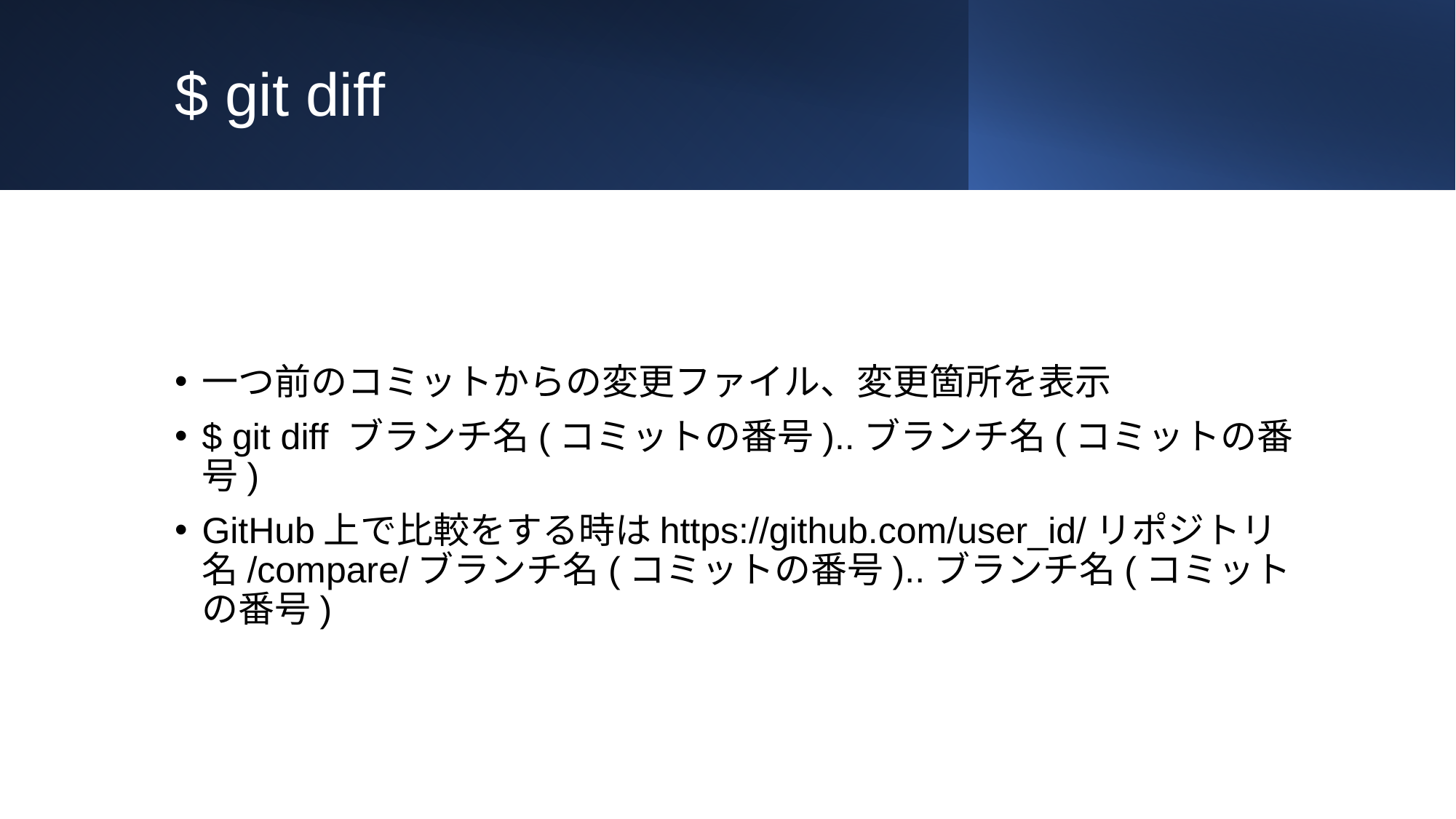

# $ git diff
一つ前のコミットからの変更ファイル、変更箇所を表示
$ git diff ブランチ名(コミットの番号)..ブランチ名(コミットの番号)
GitHub上で比較をする時はhttps://github.com/user_id/リポジトリ名/compare/ブランチ名(コミットの番号)..ブランチ名(コミットの番号)